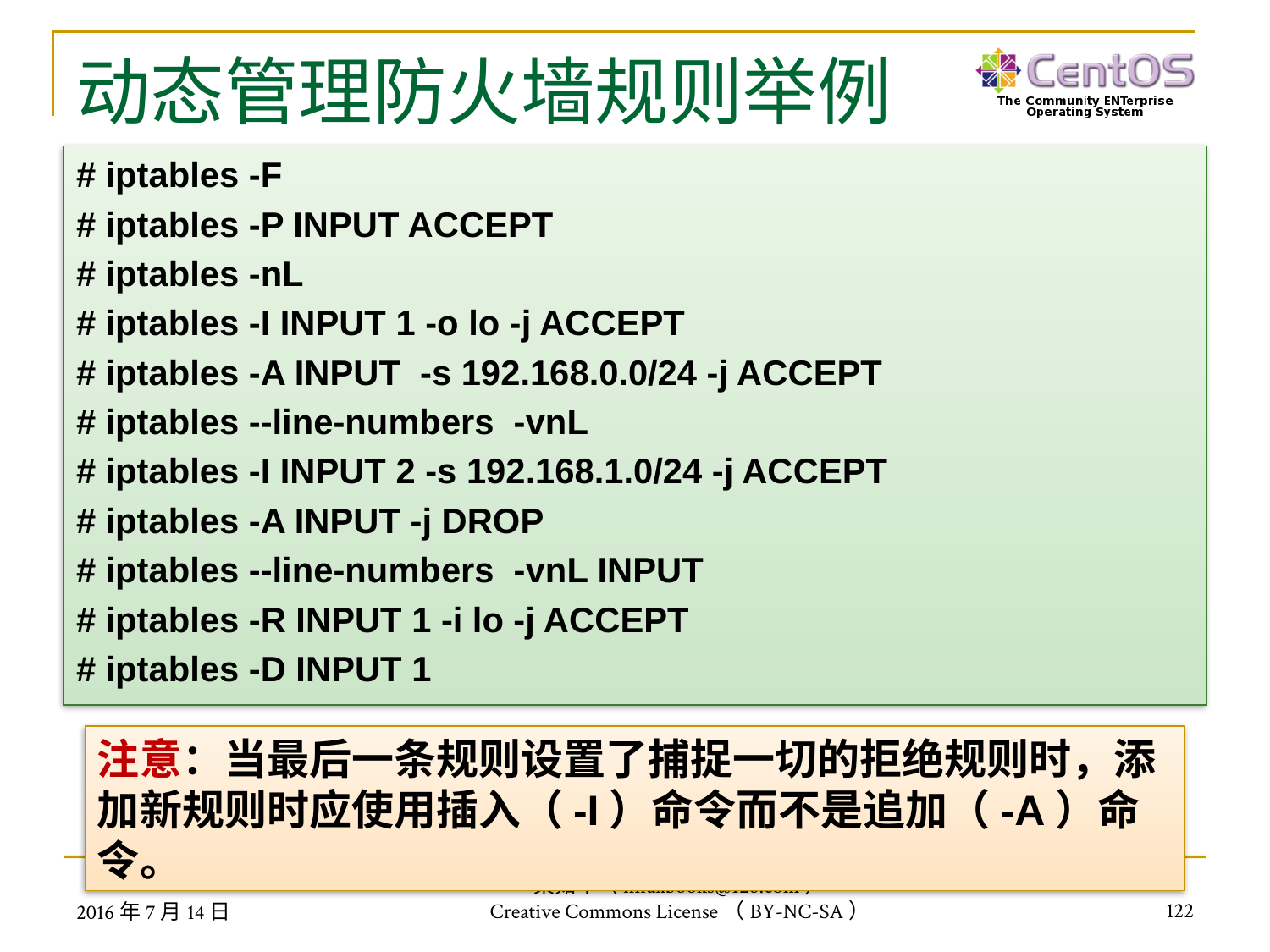

# 动态管理防火墙规则举例
# iptables -F
# iptables -P INPUT ACCEPT
# iptables -nL
# iptables -I INPUT 1 -o lo -j ACCEPT
# iptables -A INPUT  -s 192.168.0.0/24 -j ACCEPT
# iptables --line-numbers  -vnL
# iptables -I INPUT 2 -s 192.168.1.0/24 -j ACCEPT
# iptables -A INPUT -j DROP
# iptables --line-numbers  -vnL INPUT
# iptables -R INPUT 1 -i lo -j ACCEPT
# iptables -D INPUT 1

注意：当最后一条规则设置了捕捉一切的拒绝规则时，添加新规则时应使用插入（-I）命令而不是追加（-A）命令。
梁如军（linuxbooks@126.com）
Creative Commons License（BY-NC-SA）
2016年7月14日
122